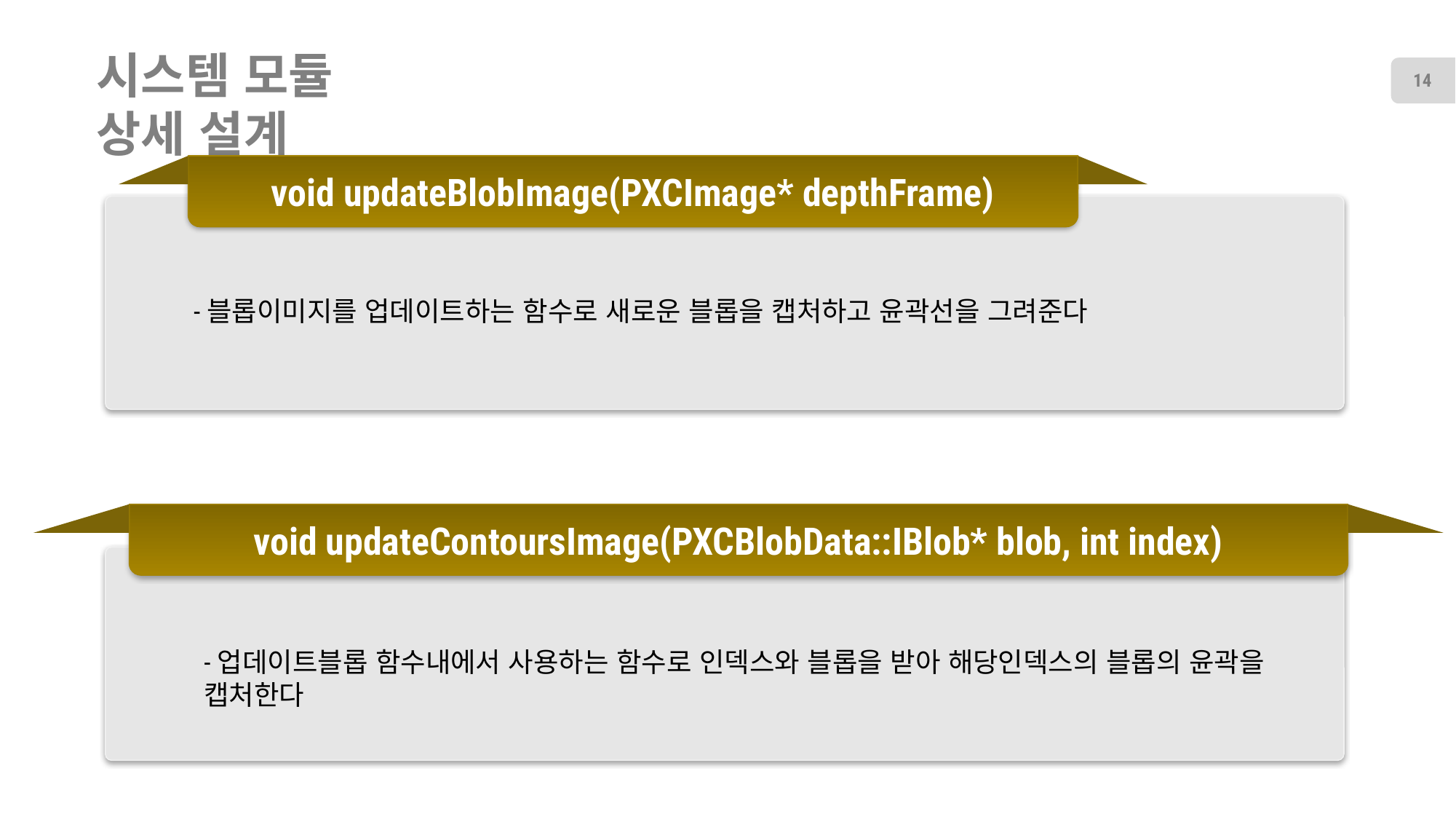

14
# 시스템 모듈 상세 설계

void updateBlobImage(PXCImage* depthFrame)

-블롭이미지를 업데이트하는 함수로 새로운 블롭을 캡처하고 윤곽선을 그려준다

void updateContoursImage(PXCBlobData::IBlob* blob, int index)

-업데이트블롭 함수내에서 사용하는 함수로 인덱스와 블롭을 받아 해당인덱스의 블롭의 윤곽을
캡처한다